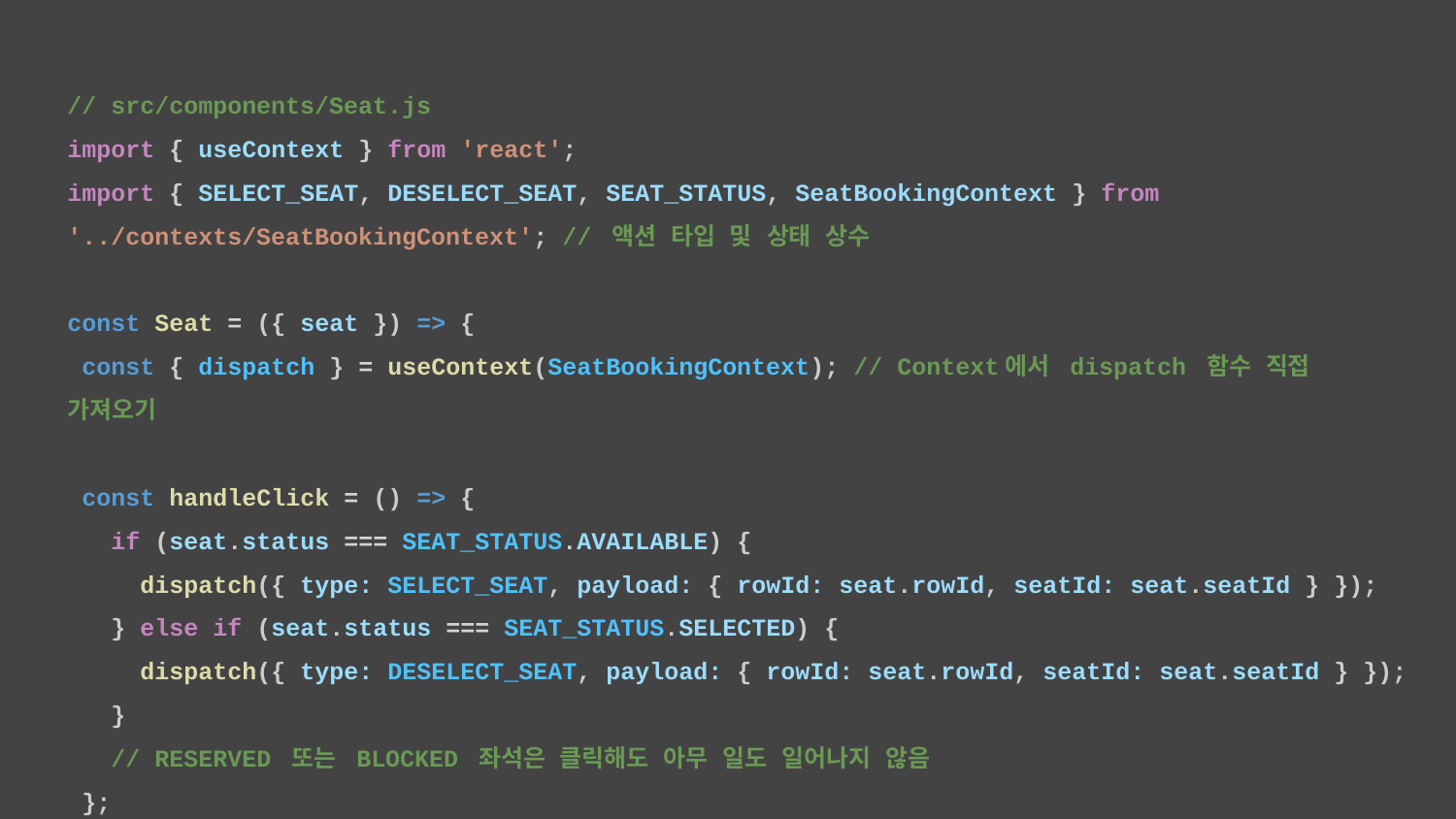

// src/components/Seat.js
import { useContext } from 'react';
import { SELECT_SEAT, DESELECT_SEAT, SEAT_STATUS, SeatBookingContext } from '../contexts/SeatBookingContext'; // 액션 타입 및 상태 상수

const Seat = ({ seat }) => {
 const { dispatch } = useContext(SeatBookingContext); // Context에서 dispatch 함수 직접 가져오기

 const handleClick = () => {
   if (seat.status === SEAT_STATUS.AVAILABLE) {
     dispatch({ type: SELECT_SEAT, payload: { rowId: seat.rowId, seatId: seat.seatId } });
   } else if (seat.status === SEAT_STATUS.SELECTED) {
     dispatch({ type: DESELECT_SEAT, payload: { rowId: seat.rowId, seatId: seat.seatId } });
   }
   // RESERVED 또는 BLOCKED 좌석은 클릭해도 아무 일도 일어나지 않음
 };